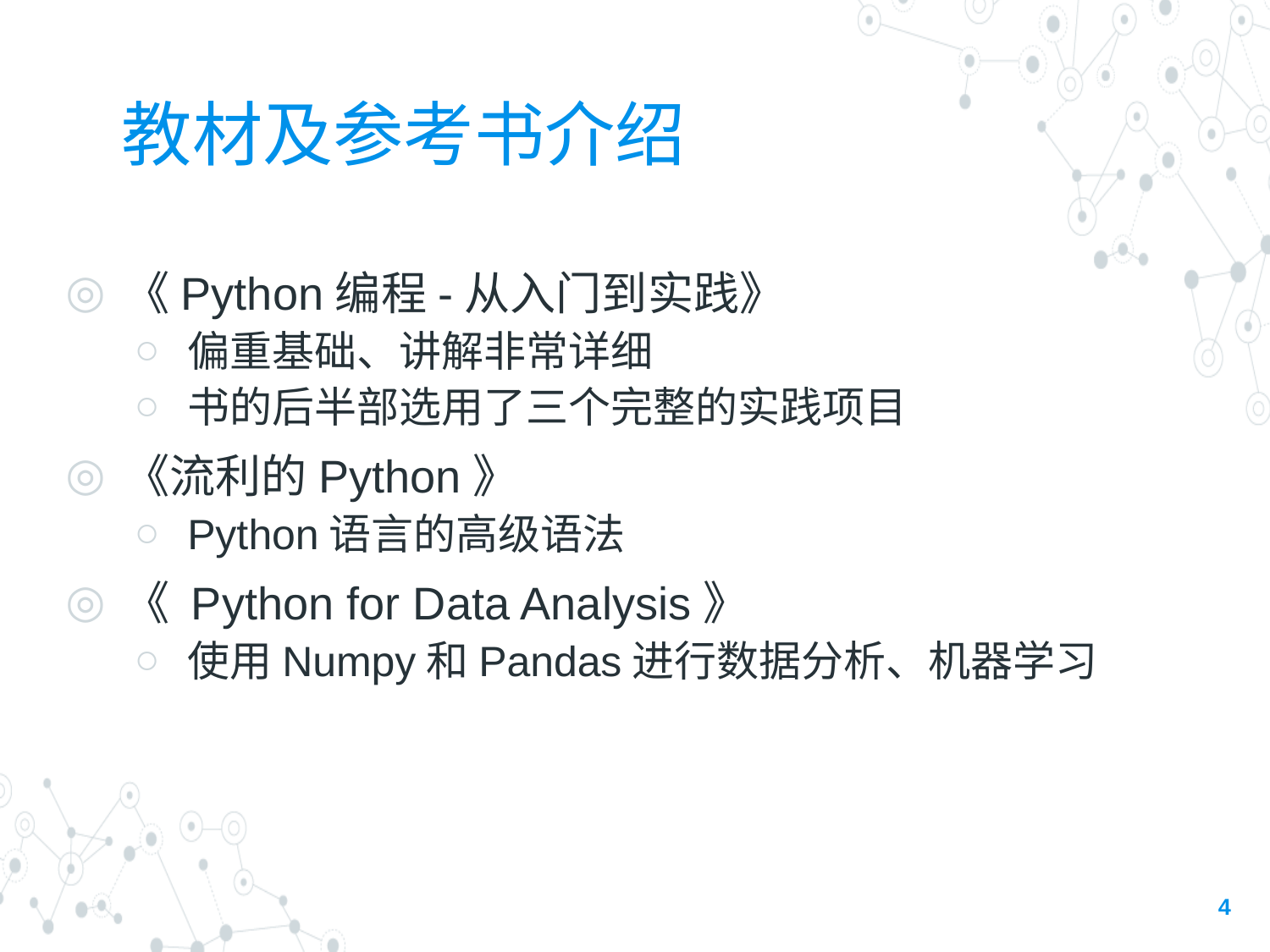

# 教材及参考书介绍
《Python编程-从入门到实践》
偏重基础、讲解非常详细
书的后半部选用了三个完整的实践项目
《流利的Python》
Python语言的高级语法
《 Python for Data Analysis》
使用Numpy和Pandas进行数据分析、机器学习
4